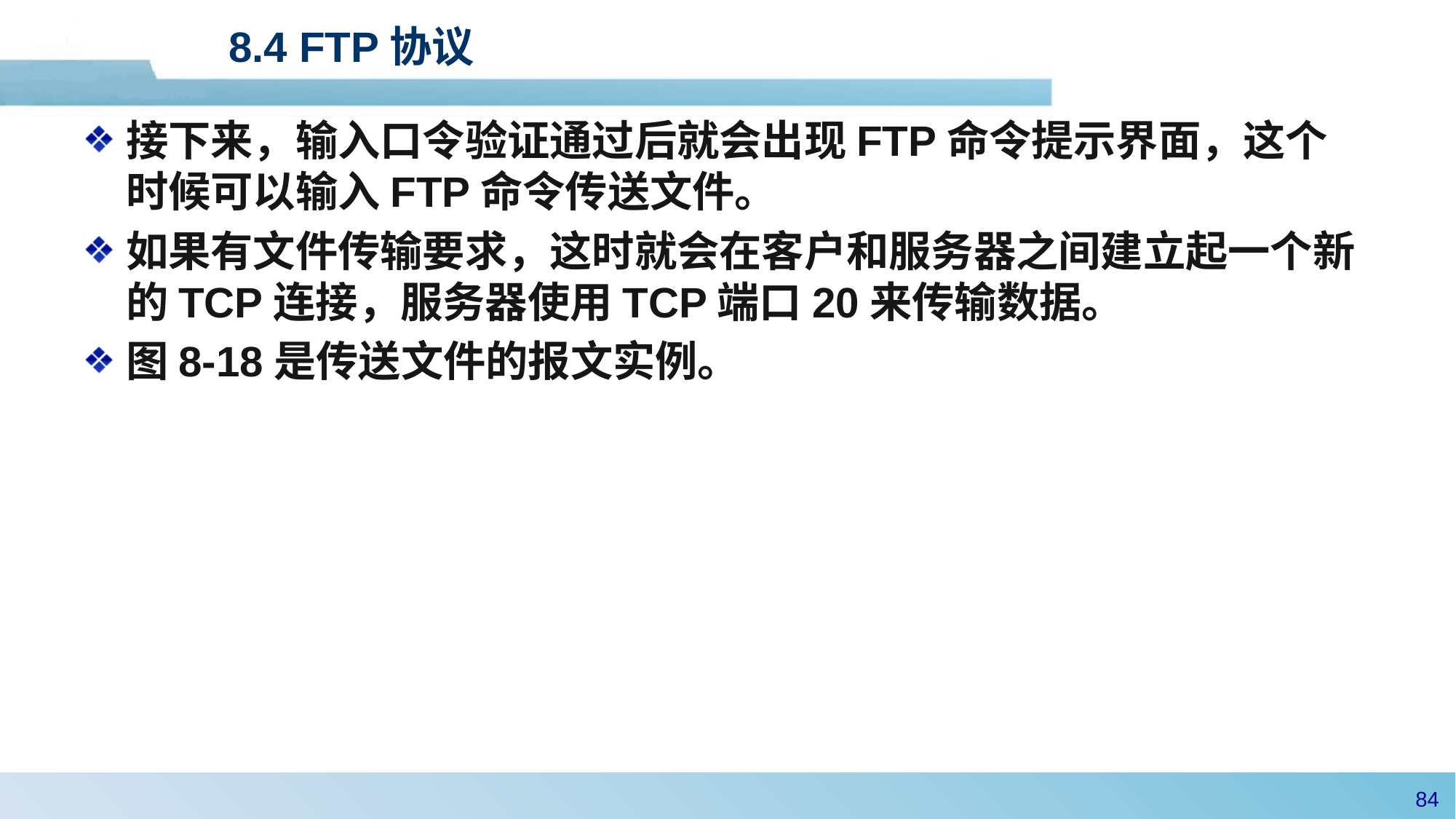

#
8.4 FTP协议
接下来，输入口令验证通过后就会出现FTP命令提示界面，这个时候可以输入FTP命令传送文件。
如果有文件传输要求，这时就会在客户和服务器之间建立起一个新的TCP连接，服务器使用TCP端口20来传输数据。
图8-18是传送文件的报文实例。
84